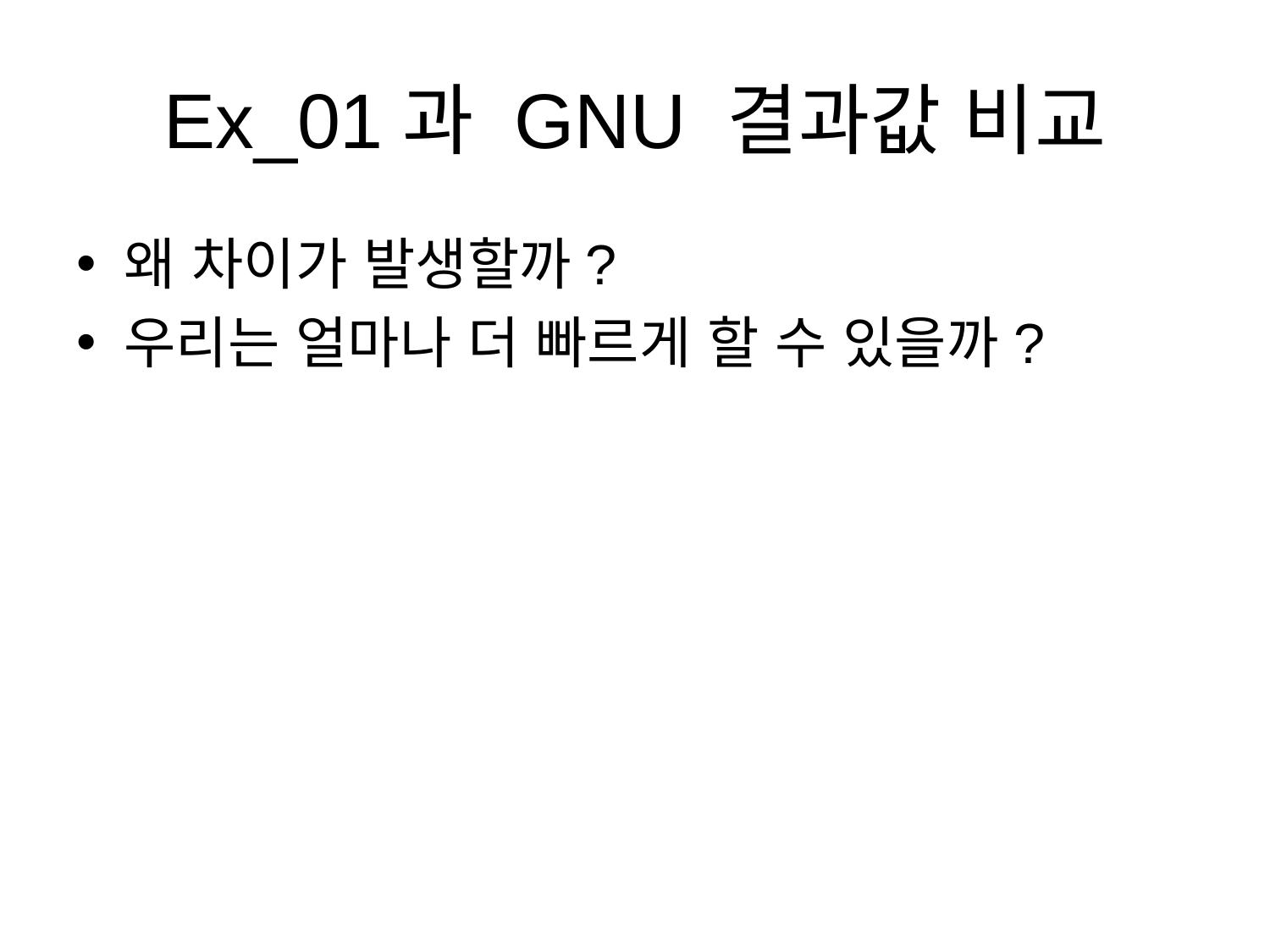

# Ex_01과 GNU 결과값 비교
왜 차이가 발생할까?
우리는 얼마나 더 빠르게 할 수 있을까?